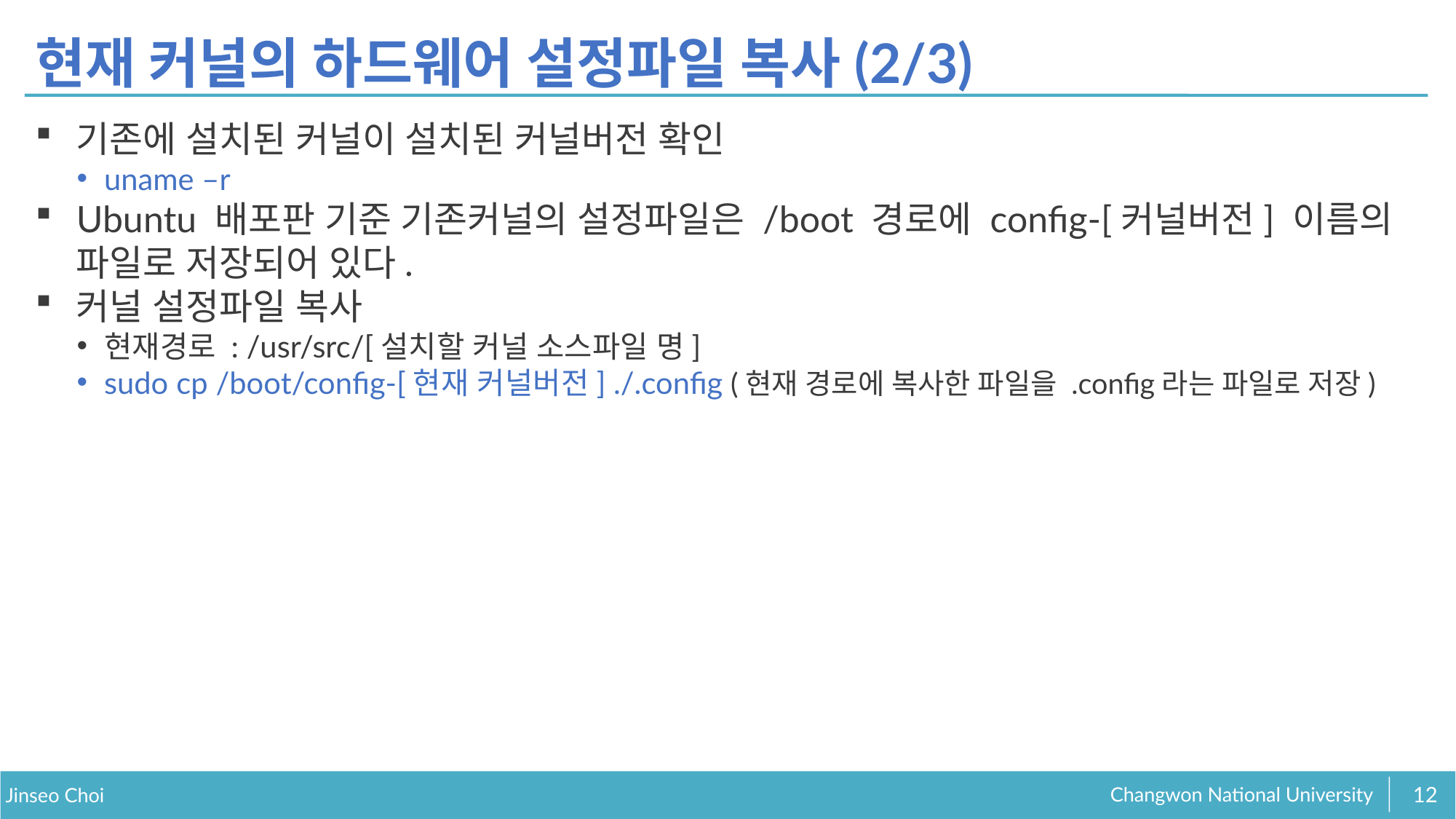

현재 커널의 하드웨어 설정파일 복사(2/3)
기존에 설치된 커널이 설치된 커널버전 확인
uname –r
Ubuntu 배포판 기준 기존커널의 설정파일은 /boot 경로에 config-[커널버전] 이름의 파일로 저장되어 있다.
커널 설정파일 복사
현재경로 : /usr/src/[설치할 커널 소스파일 명]
sudo cp /boot/config-[현재 커널버전] ./.config (현재 경로에 복사한 파일을 .config라는 파일로 저장)

12